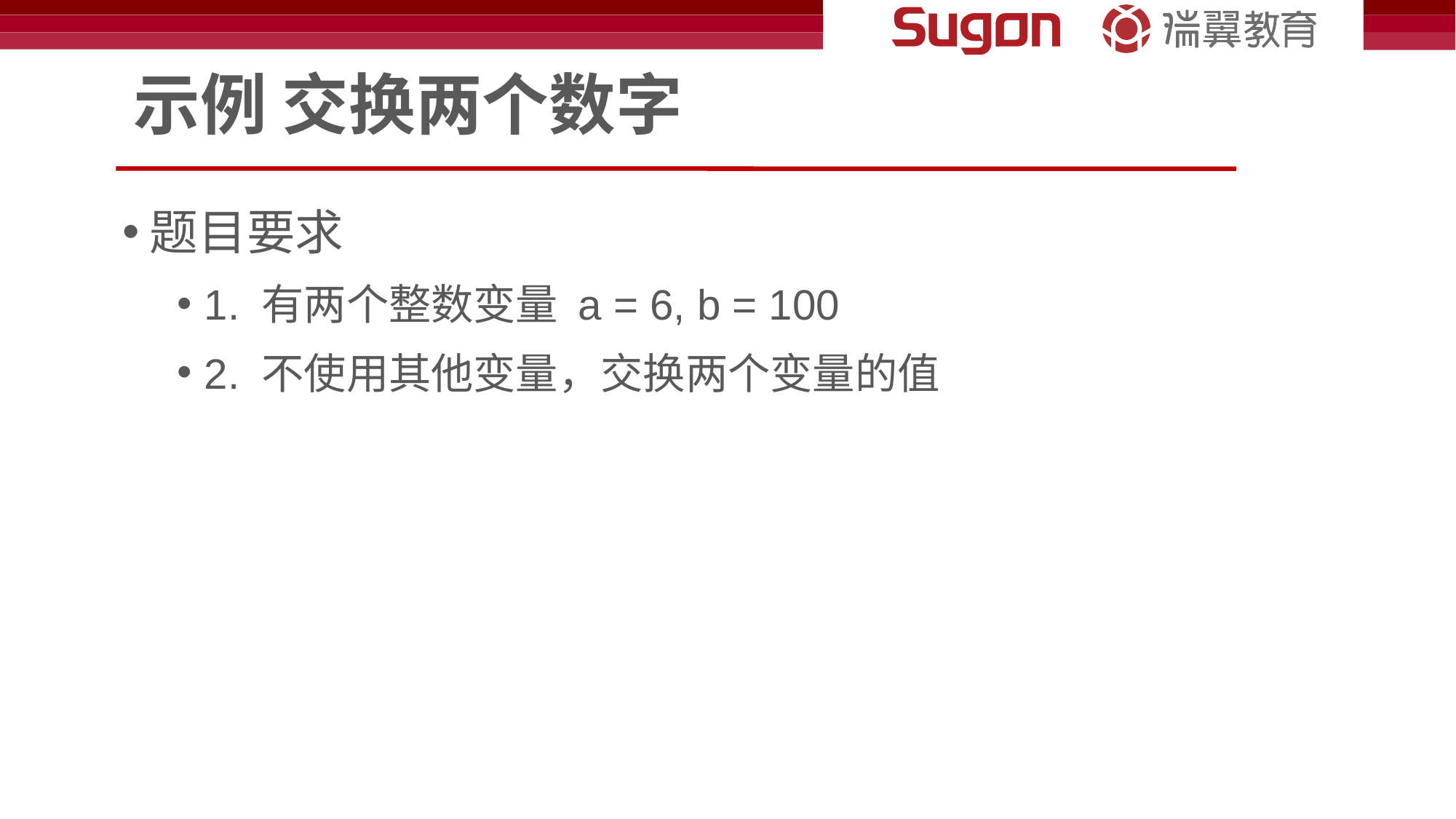

# 示例 交换两个数字
题目要求
1. 有两个整数变量 a = 6, b = 100
2. 不使用其他变量，交换两个变量的值